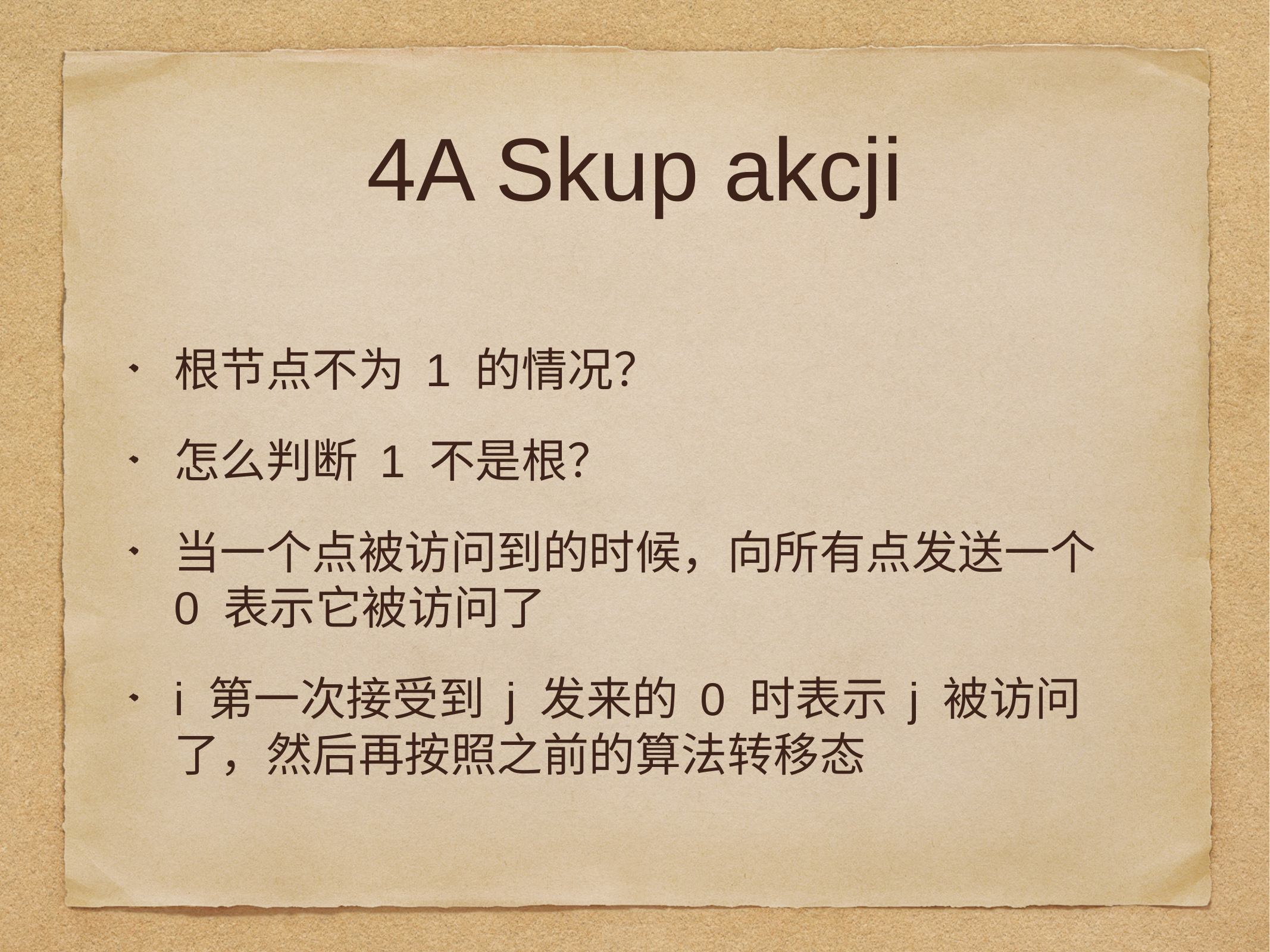

# 4A Skup akcji
根节点不为 1 的情况？
怎么判断 1 不是根？
当一个点被访问到的时候，向所有点发送一个 0 表示它被访问了
i 第一次接受到 j 发来的 0 时表示 j 被访问了，然后再按照之前的算法转移态